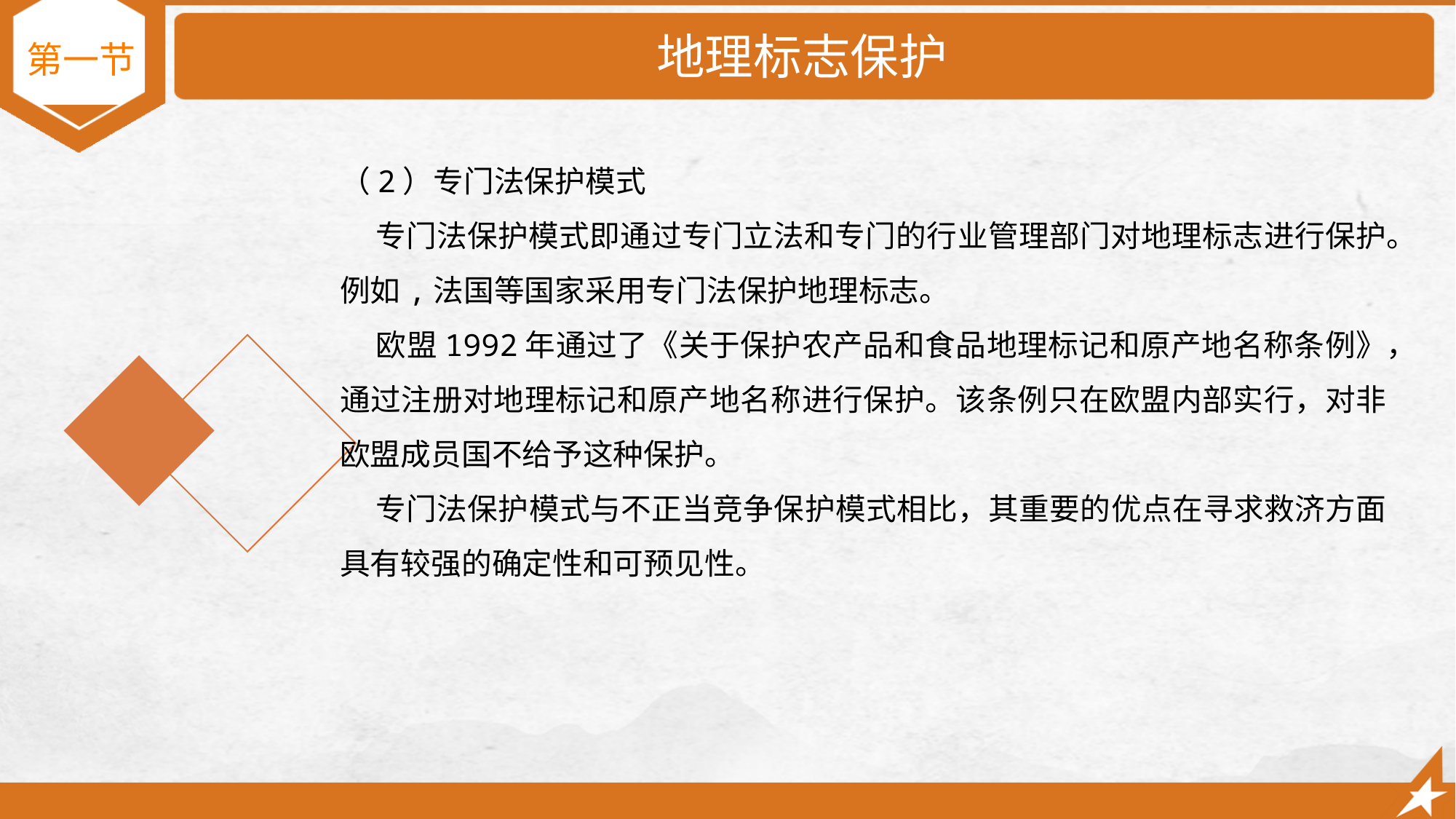

# 地理标志保护
第一节
（2）专门法保护模式
    专门法保护模式即通过专门立法和专门的行业管理部门对地理标志进行保护。例如,法国等国家采用专门法保护地理标志。
    欧盟1992年通过了《关于保护农产品和食品地理标记和原产地名称条例》，通过注册对地理标记和原产地名称进行保护。该条例只在欧盟内部实行，对非欧盟成员国不给予这种保护。
    专门法保护模式与不正当竞争保护模式相比，其重要的优点在寻求救济方面具有较强的确定性和可预见性。